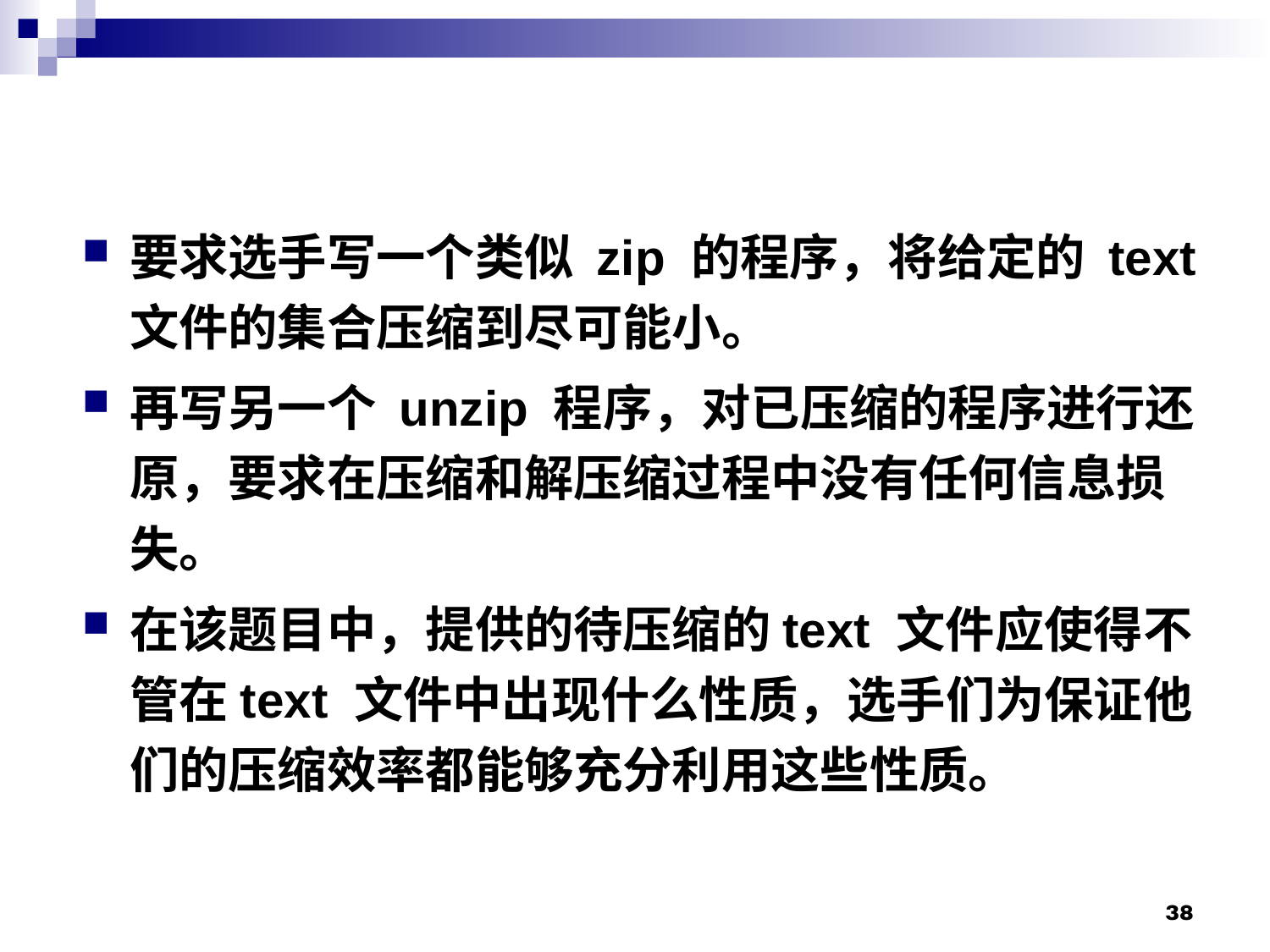

#
要求选手写一个类似 zip 的程序，将给定的 text 文件的集合压缩到尽可能小。
再写另一个 unzip 程序，对已压缩的程序进行还原，要求在压缩和解压缩过程中没有任何信息损失。
在该题目中，提供的待压缩的text 文件应使得不管在text 文件中出现什么性质，选手们为保证他们的压缩效率都能够充分利用这些性质。
38